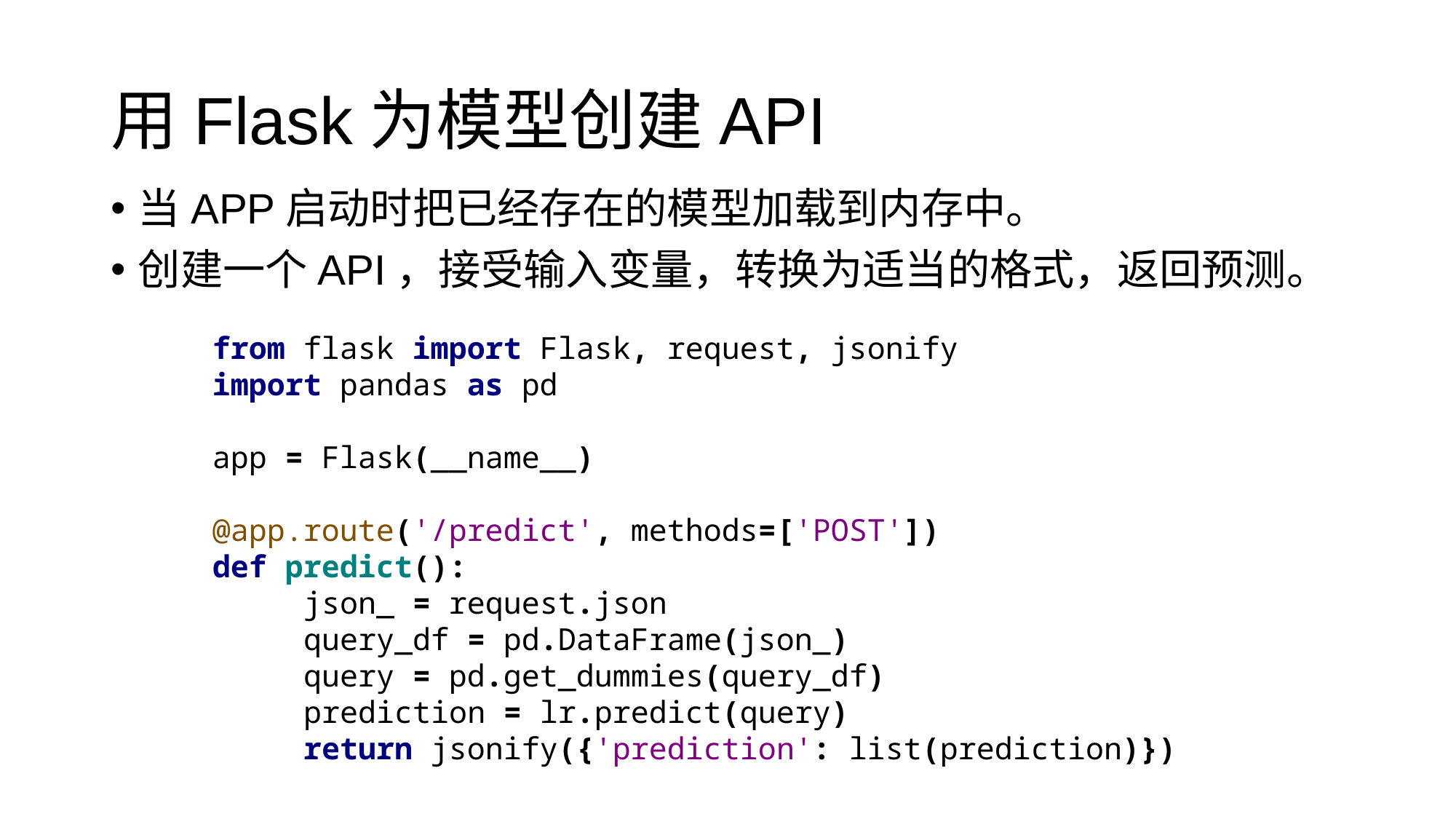

# 用Flask为模型创建API
当APP启动时把已经存在的模型加载到内存中。
创建一个API，接受输入变量，转换为适当的格式，返回预测。
from flask import Flask, request, jsonify
import pandas as pd

app = Flask(__name__)

@app.route('/predict', methods=['POST'])
def predict():
     json_ = request.json
     query_df = pd.DataFrame(json_)
     query = pd.get_dummies(query_df)
     prediction = lr.predict(query)
     return jsonify({'prediction': list(prediction)})